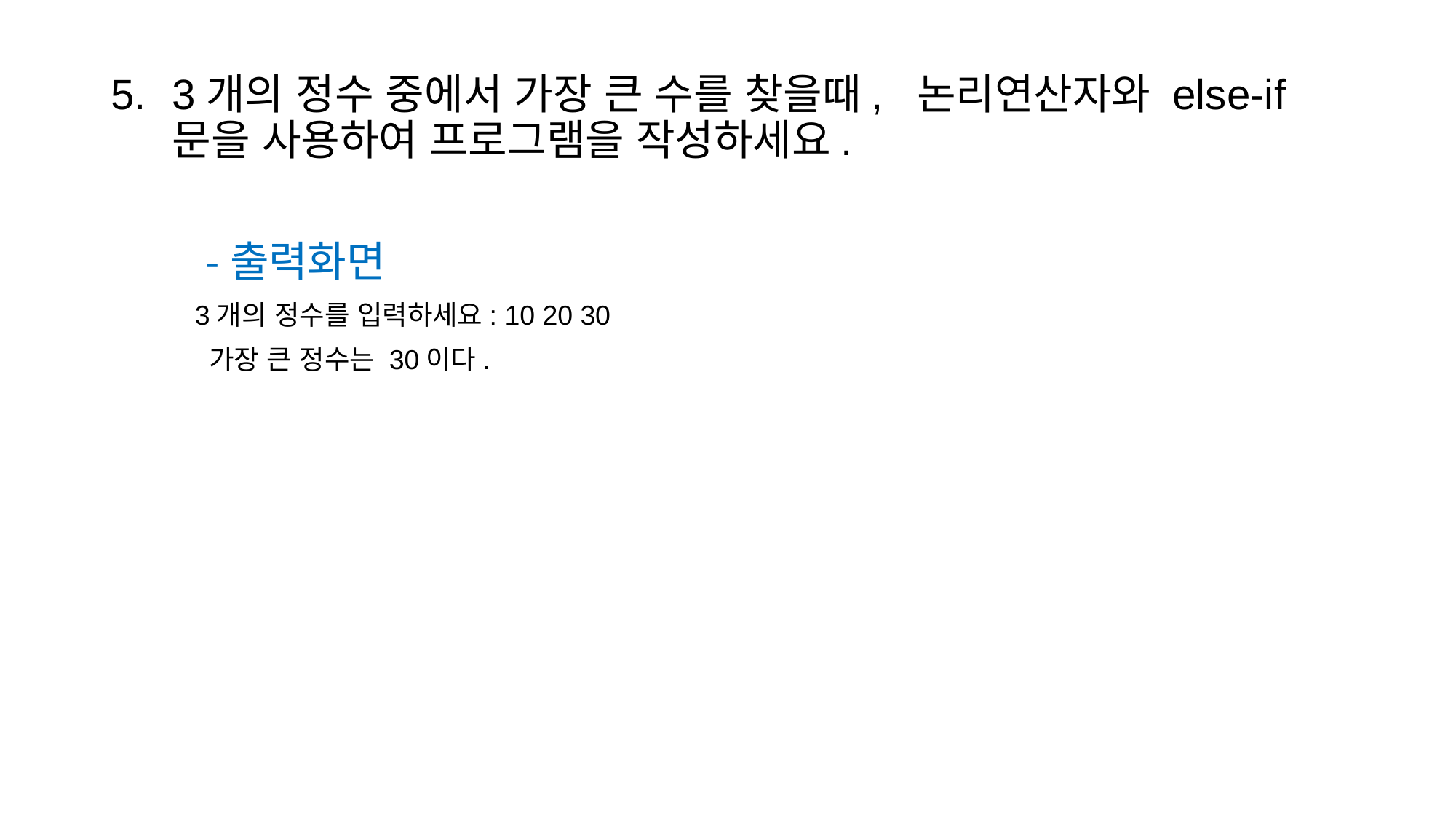

3개의 정수 중에서 가장 큰 수를 찾을때,  논리연산자와 else-if문을 사용하여 프로그램을 작성하세요.

        -출력화면
           3개의 정수를 입력하세요: 10 20 30
            가장 큰 정수는 30이다.